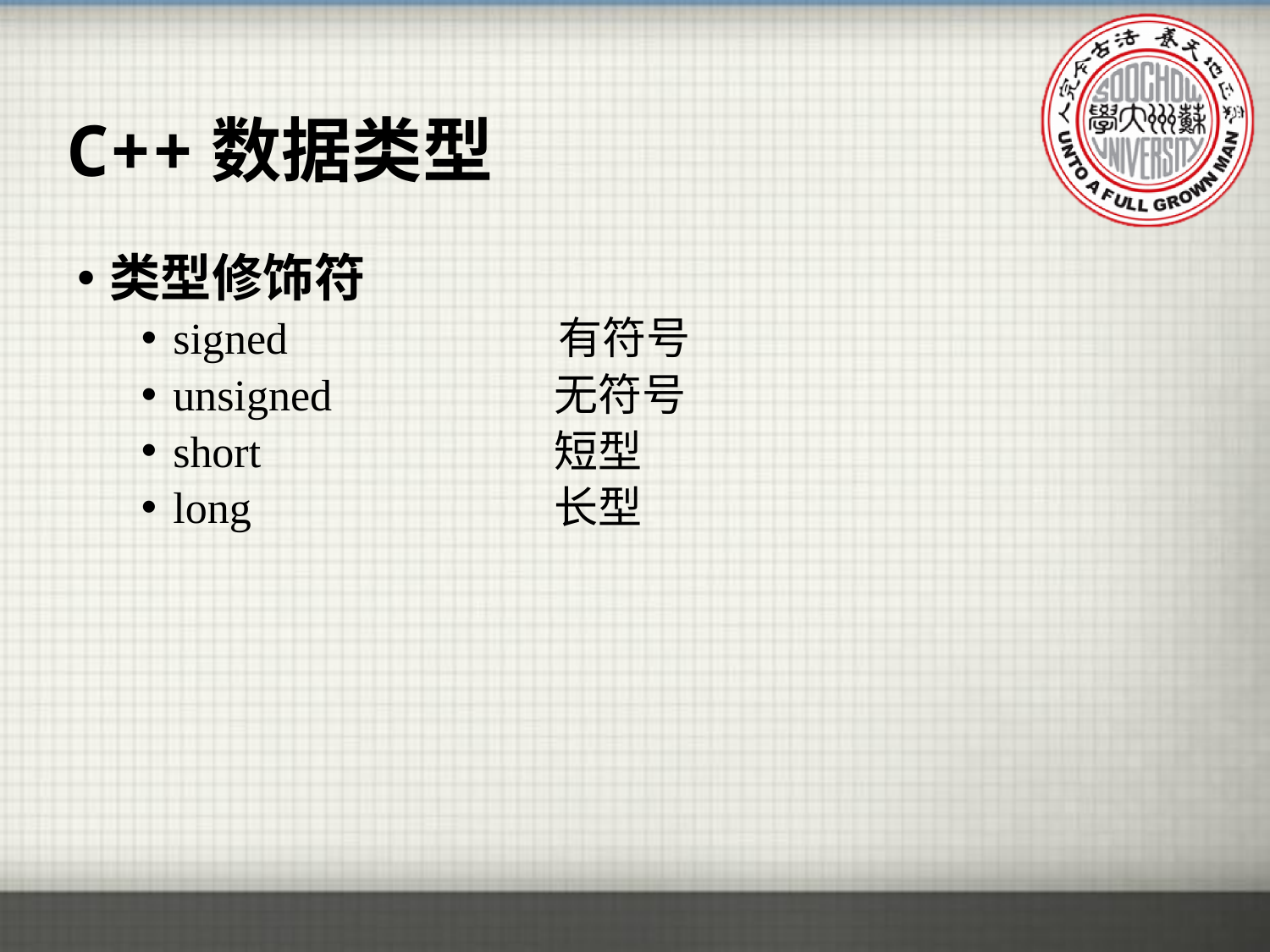

C++数据类型
类型修饰符
signed		           有符号
unsigned		无符号
short			短型
long			长型